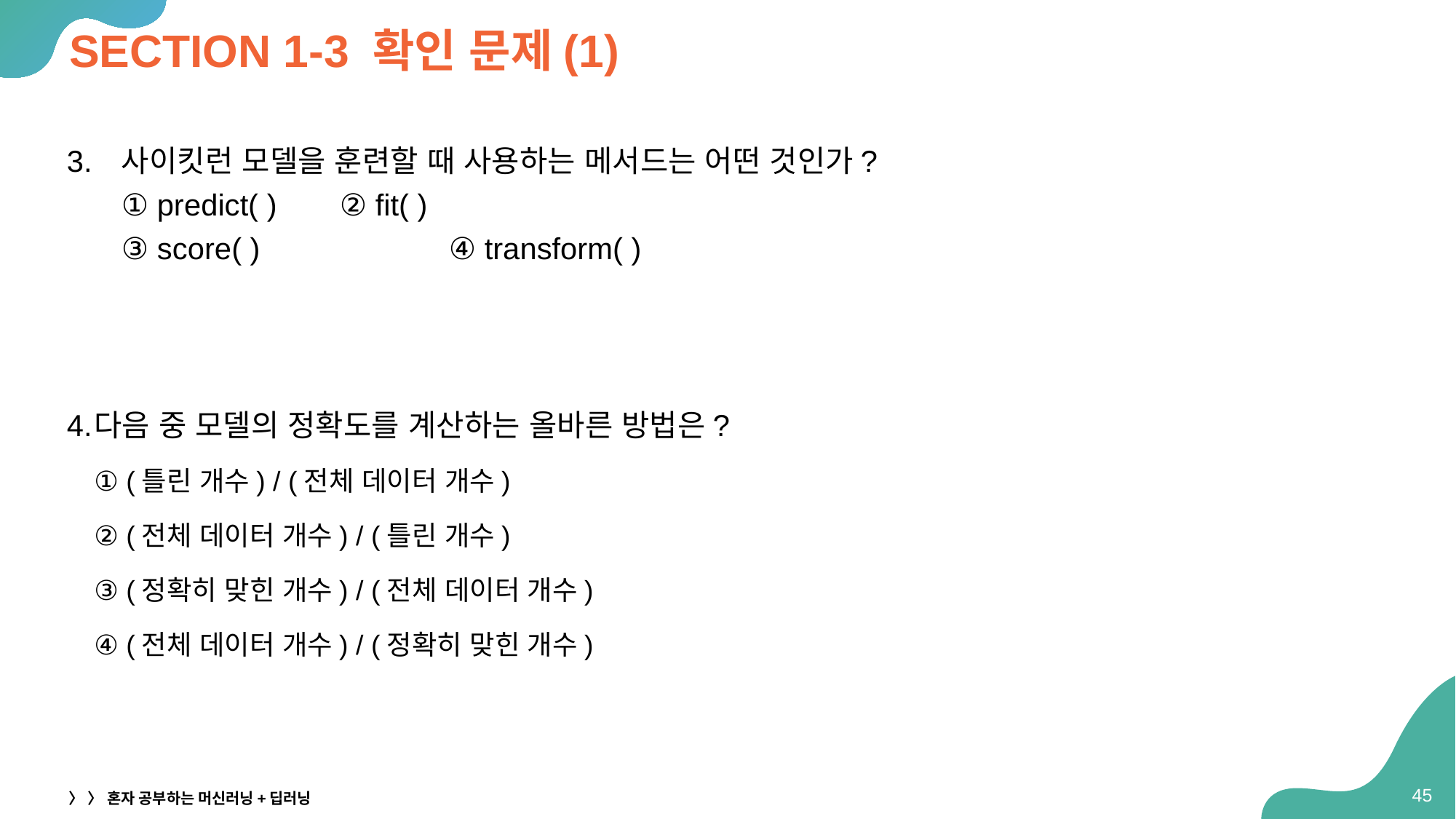

# SECTION 1-3 확인 문제(1)
사이킷런 모델을 훈련할 때 사용하는 메서드는 어떤 것인가?
① predict( ) 	② fit( )
③ score( ) 		④ transform( )

다음 중 모델의 정확도를 계산하는 올바른 방법은?
① (틀린 개수) / (전체 데이터 개수)
② (전체 데이터 개수) / (틀린 개수)
③ (정확히 맞힌 개수) / (전체 데이터 개수)
④ (전체 데이터 개수) / (정확히 맞힌 개수)

45
〉 〉 혼자 공부하는 머신러닝+딥러닝